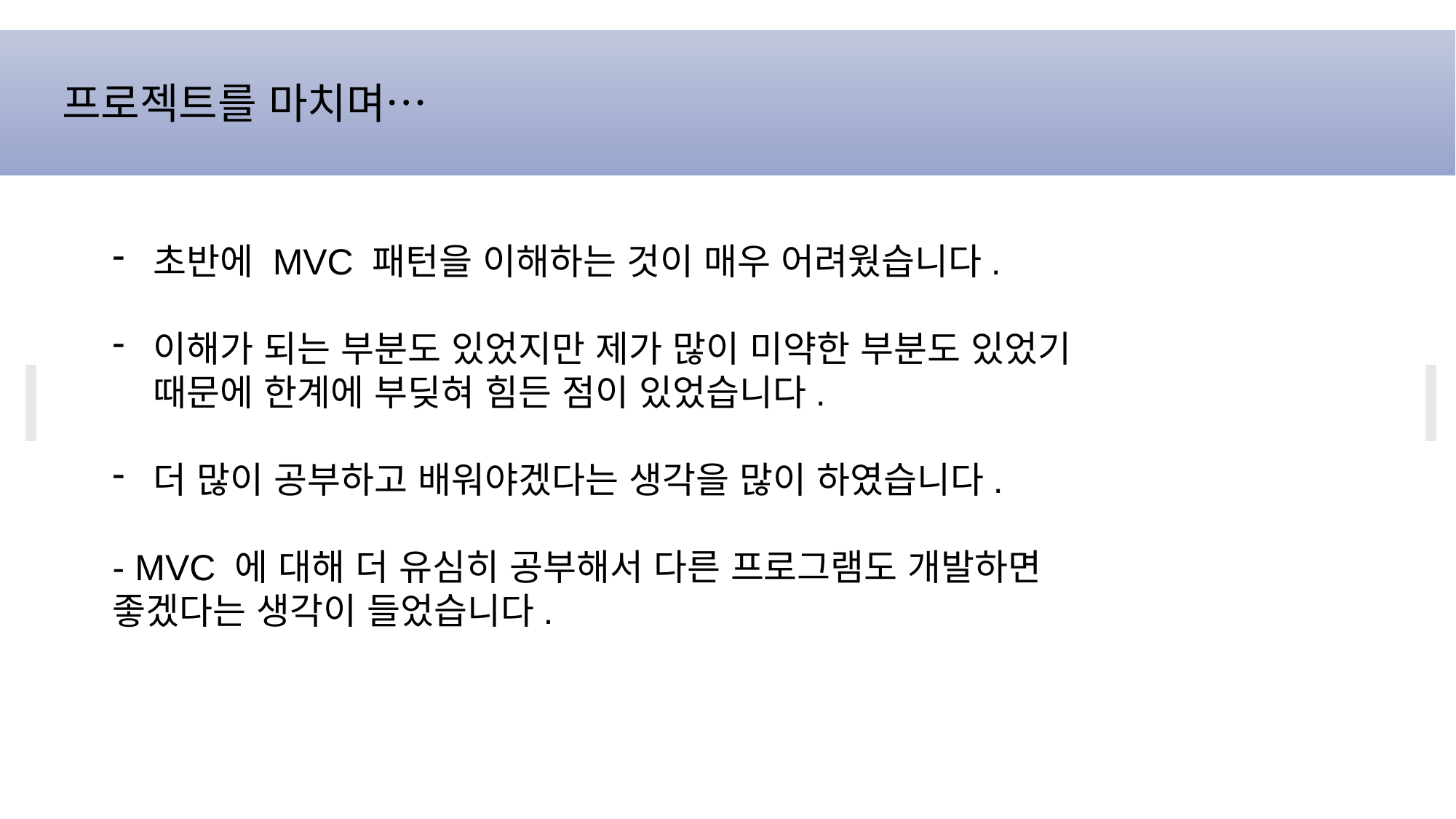

프로젝트를 마치며…
초반에 MVC 패턴을 이해하는 것이 매우 어려웠습니다.

이해가 되는 부분도 있었지만 제가 많이 미약한 부분도 있었기 때문에 한계에 부딪혀 힘든 점이 있었습니다.

더 많이 공부하고 배워야겠다는 생각을 많이 하였습니다.

- MVC 에 대해 더 유심히 공부해서 다른 프로그램도 개발하면 좋겠다는 생각이 들었습니다.